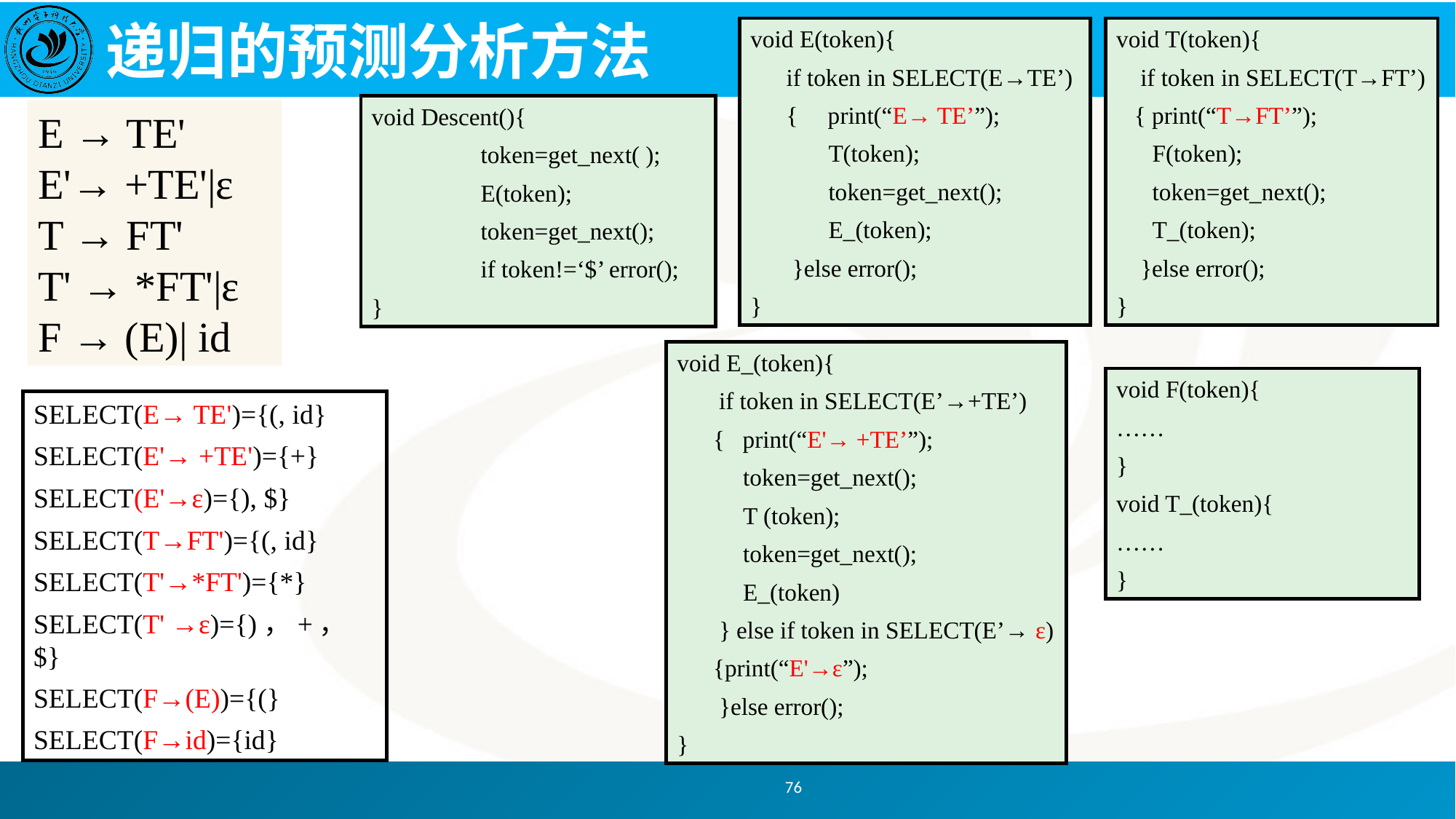

# 递归的预测分析方法
void E(token){
      if token in SELECT(E→TE’)
      {     print(“E→ TE’”);
             T(token);
             token=get_next();
             E_(token);
       }else error();
}
void T(token){
    if token in SELECT(T→FT’)
   { print(“T→FT’”);
      F(token);
      token=get_next();
      T_(token);
    }else error();
}
void Descent(){
	token=get_next( );
	E(token);
	token=get_next();
	if token!=‘$’ error();
}
E → TE'
E'→ +TE'|ε
T → FT'
T' → *FT'|ε
F → (E)| id
void E_(token){
       if token in SELECT(E’→+TE’)
      {   print(“E'→ +TE’”);
           token=get_next();
           T (token);
           token=get_next();
           E_(token)
       } else if token in SELECT(E’→ ε)
      {print(“E'→ε”);
       }else error();
}
void F(token){
……
}
void T_(token){
……
}
SELECT(E→ TE')={(, id}
SELECT(E'→ +TE')={+}
SELECT(E'→ε)={), $}
SELECT(T→FT')={(, id}
SELECT(T'→*FT')={*}
SELECT(T' →ε)={)，+，$}
SELECT(F→(E))={(}
SELECT(F→id)={id}
76